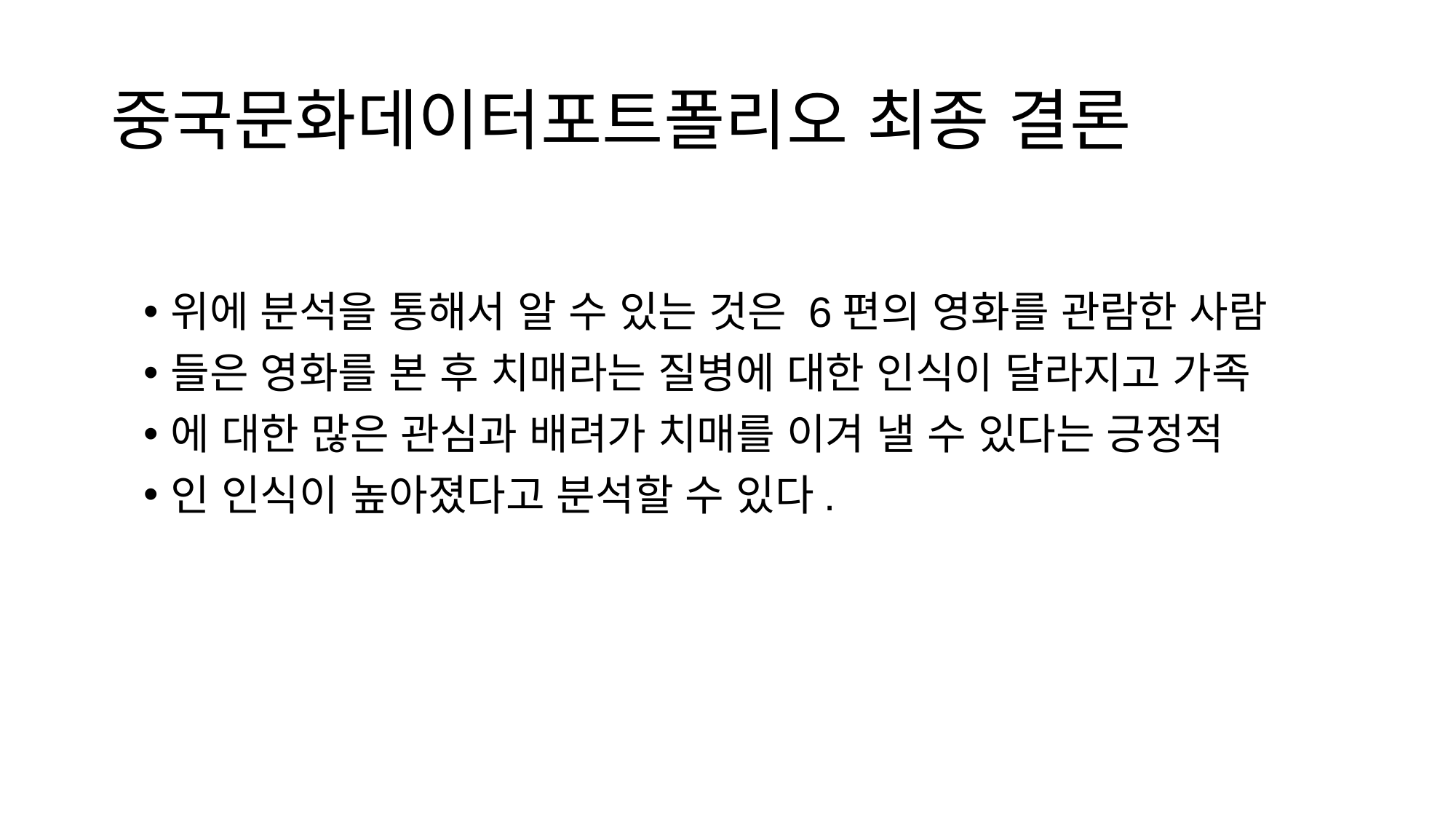

# 중국문화데이터포트폴리오 최종 결론
위에 분석을 통해서 알 수 있는 것은 6편의 영화를 관람한 사람
들은 영화를 본 후 치매라는 질병에 대한 인식이 달라지고 가족
에 대한 많은 관심과 배려가 치매를 이겨 낼 수 있다는 긍정적
인 인식이 높아졌다고 분석할 수 있다.